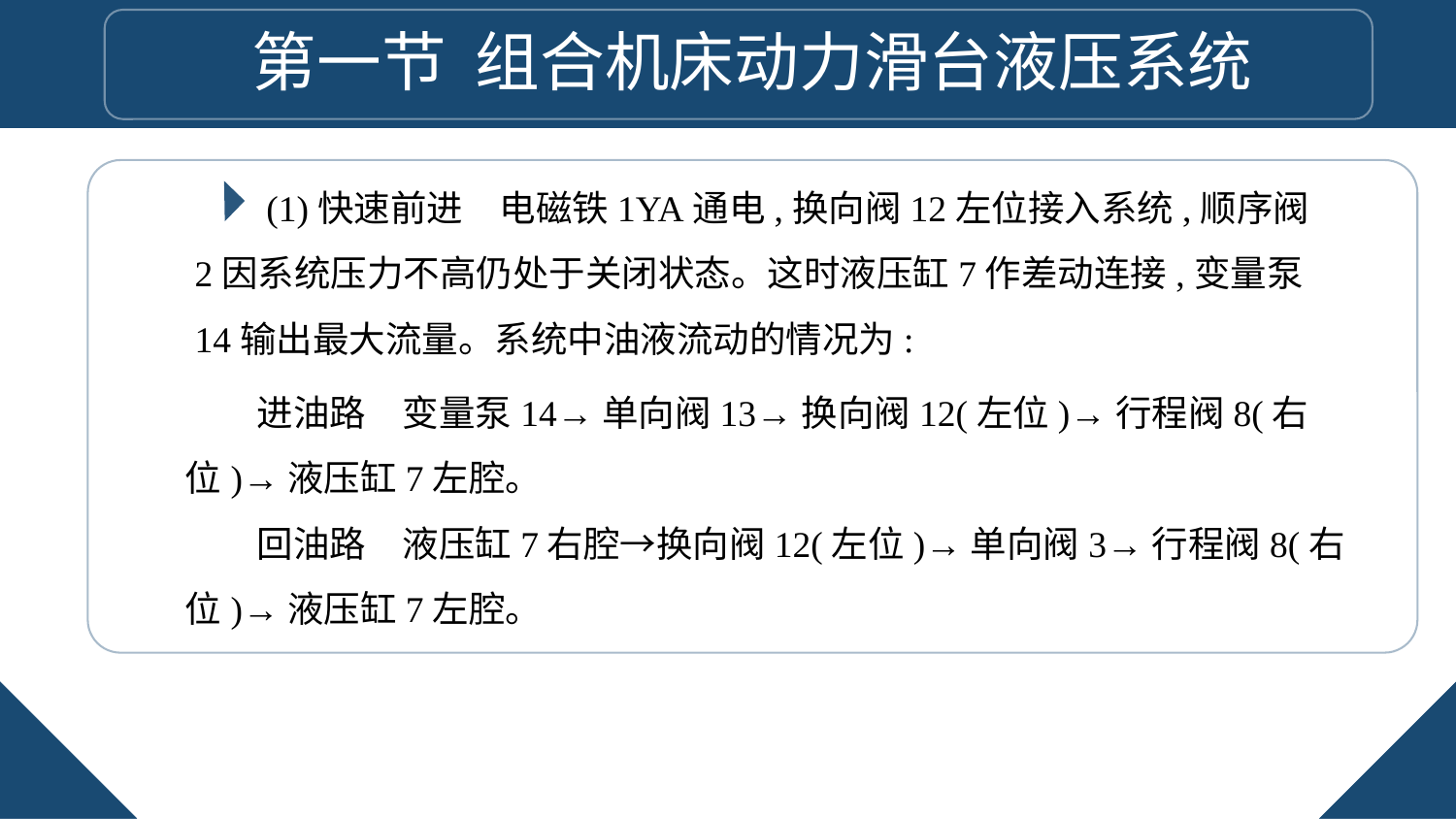

第一节  组合机床动力滑台液压系统
(1)快速前进　电磁铁1YA通电,换向阀12左位接入系统,顺序阀2因系统压力不高仍处于关闭状态。这时液压缸7作差动连接,变量泵14输出最大流量。系统中油液流动的情况为:

进油路　变量泵14→单向阀13→换向阀12(左位)→行程阀8(右位)→液压缸7左腔。
回油路　液压缸7右腔→换向阀12(左位)→单向阀3→行程阀8(右位)→液压缸7左腔。